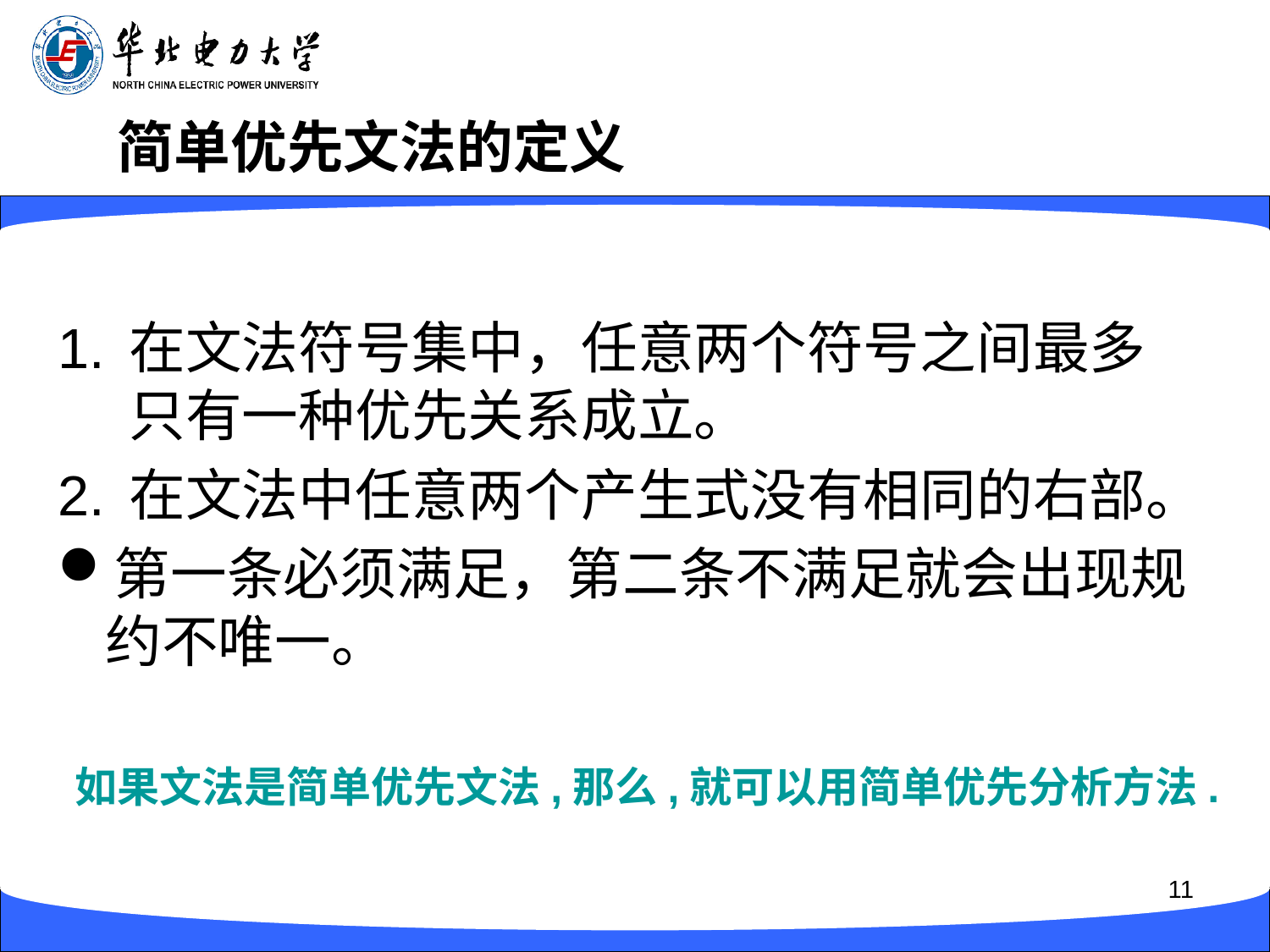

# 简单优先文法的定义
在文法符号集中，任意两个符号之间最多只有一种优先关系成立。
在文法中任意两个产生式没有相同的右部。
第一条必须满足，第二条不满足就会出现规约不唯一。
如果文法是简单优先文法,那么,就可以用简单优先分析方法.
11